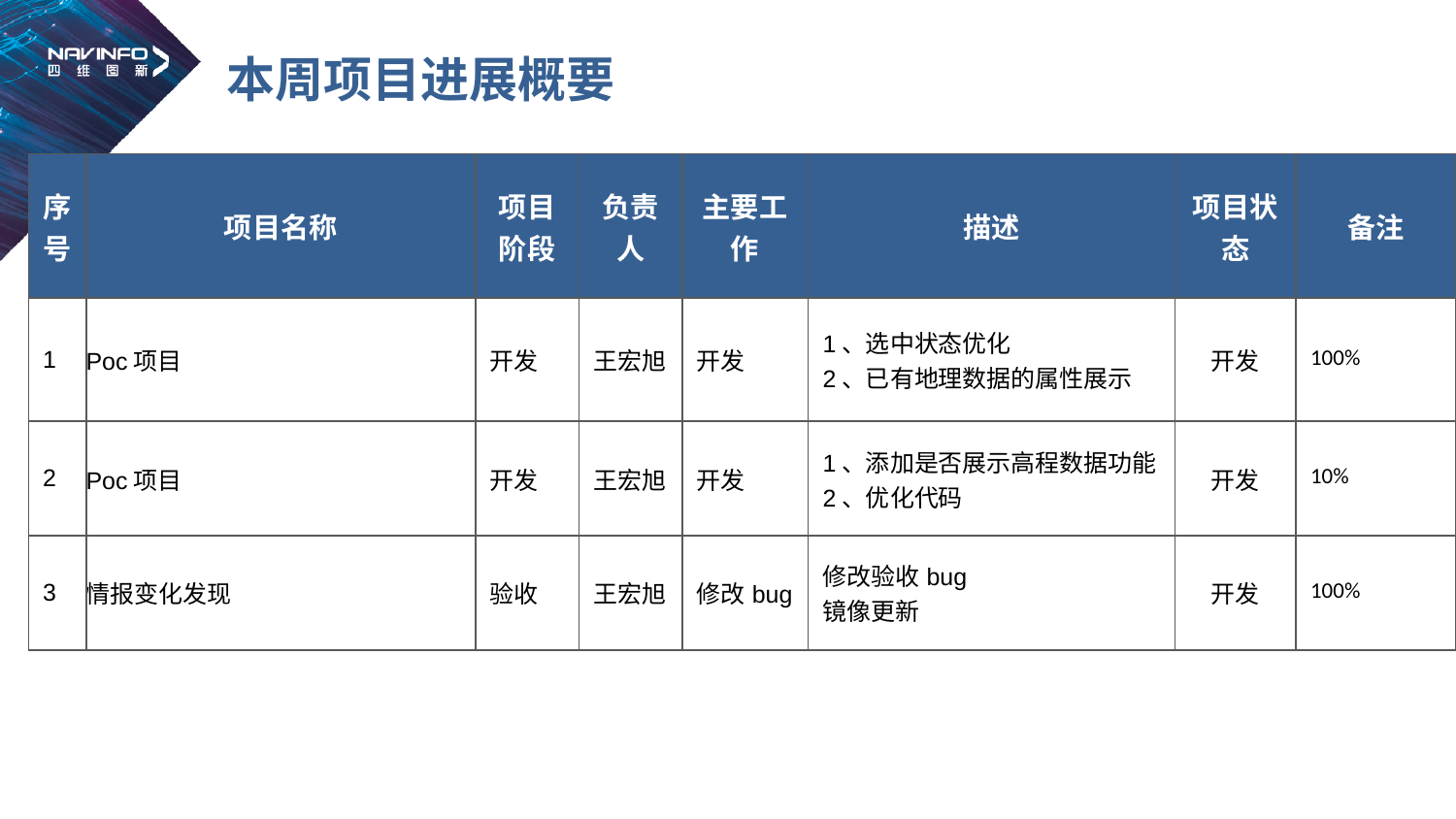

# 本周项目进展概要
| 序号 | 项目名称 | 项目阶段 | 负责人 | 主要工作 | 描述 | 项目状态 | 备注 |
| --- | --- | --- | --- | --- | --- | --- | --- |
| 1 | Poc项目 | 开发 | 王宏旭 | 开发 | 1、选中状态优化 2、已有地理数据的属性展示 | 开发 | 100% |
| 2 | Poc项目 | 开发 | 王宏旭 | 开发 | 1、添加是否展示高程数据功能 2、优化代码 | 开发 | 10% |
| 3 | 情报变化发现 | 验收 | 王宏旭 | 修改bug | 修改验收bug 镜像更新 | 开发 | 100% |